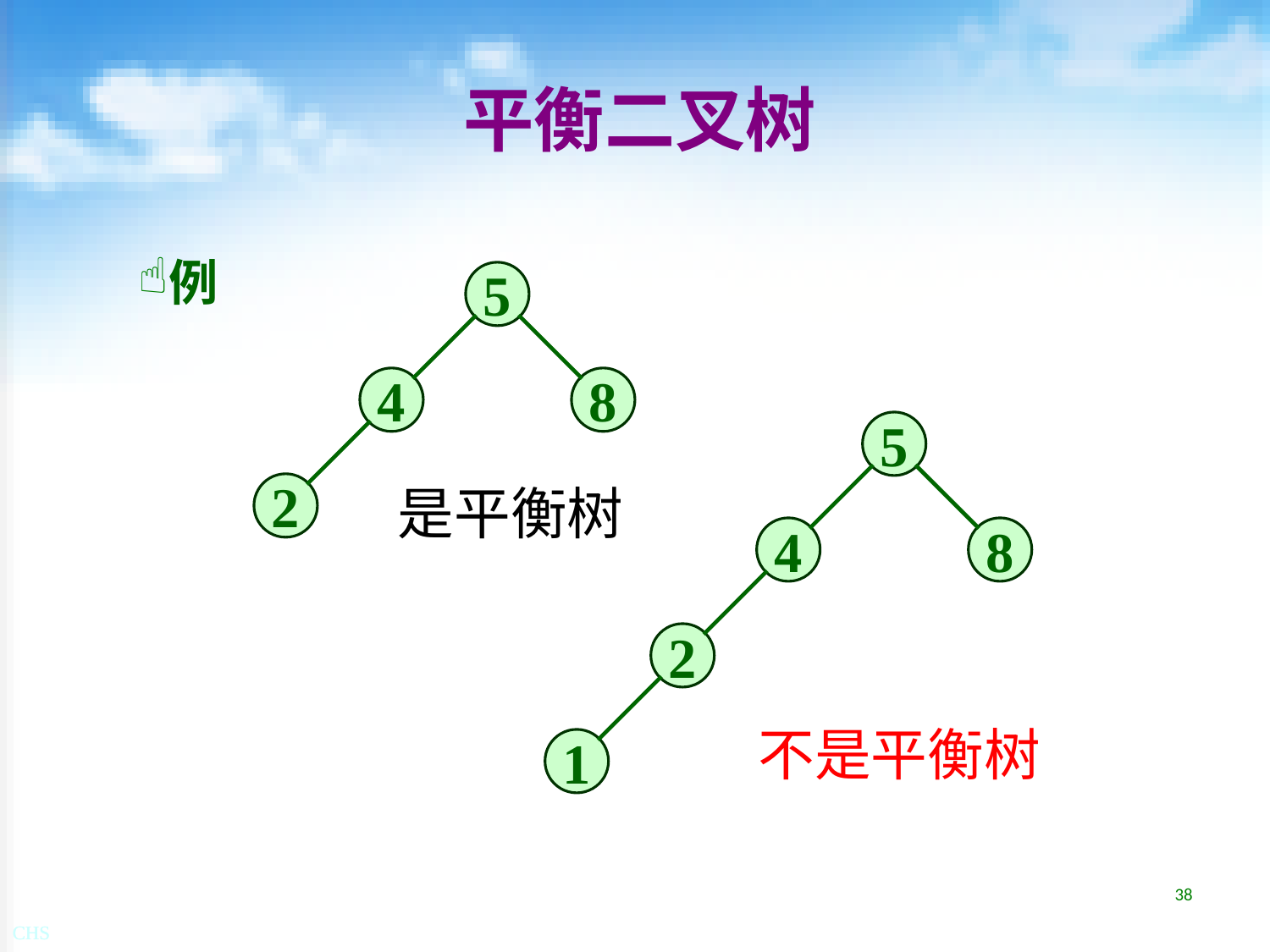

# 平衡二叉树
例

5

4
8

是平衡树
2
5

4
8

2

不是平衡树
1
38